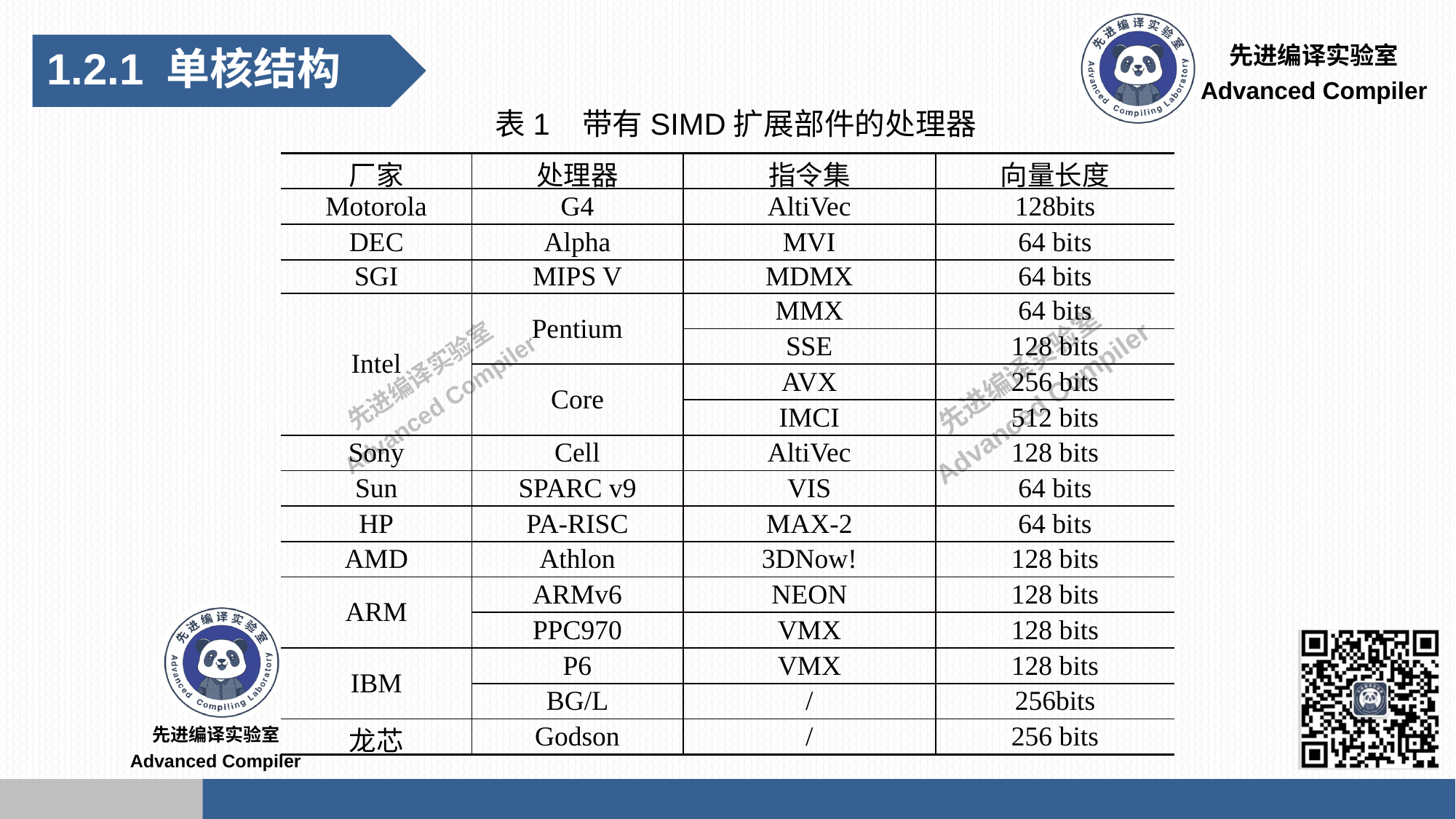

1.2.1 单核结构
表1   带有SIMD扩展部件的处理器
| 厂家 | 处理器 | 指令集 | 向量长度 |
| --- | --- | --- | --- |
| Motorola | G4 | AltiVec | 128bits |
| DEC | Alpha | MVI | 64 bits |
| SGI | MIPS V | MDMX | 64 bits |
| Intel | Pentium | MMX | 64 bits |
|  |  | SSE | 128 bits |
|  | Core | AVX | 256 bits |
|  |  | IMCI | 512 bits |
| Sony | Cell | AltiVec | 128 bits |
| Sun | SPARC v9 | VIS | 64 bits |
| HP | PA-RISC | MAX-2 | 64 bits |
| AMD | Athlon | 3DNow! | 128 bits |
| ARM | ARMv6 | NEON | 128 bits |
|  | PPC970 | VMX | 128 bits |
| IBM | P6 | VMX | 128 bits |
|  | BG/L | / | 256bits |
| 龙芯 | Godson | / | 256 bits |